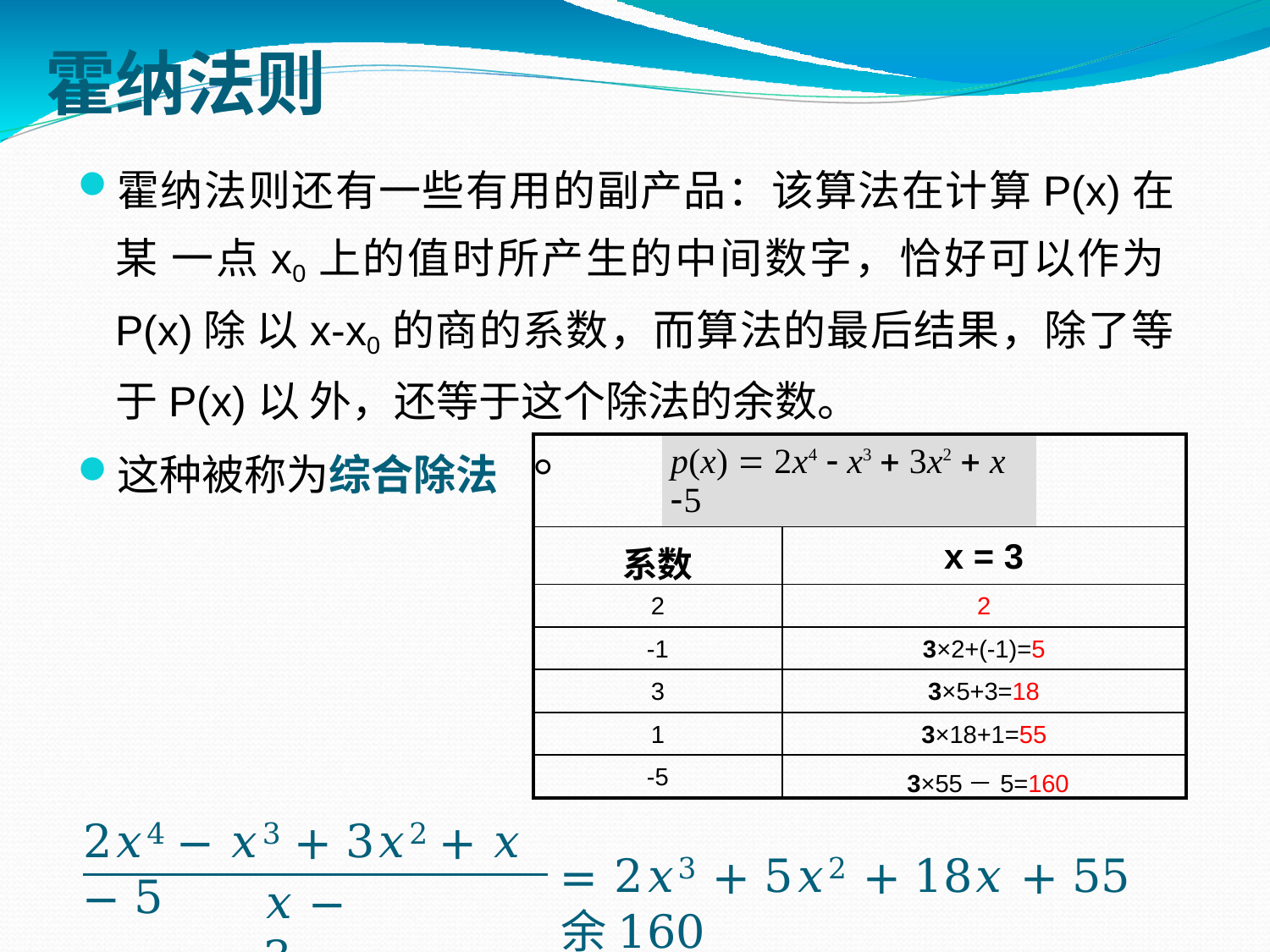

# 霍纳法则
霍纳法则还有一些有用的副产品：该算法在计算P(x)在某 一点x0上的值时所产生的中间数字，恰好可以作为P(x)除 以x-x0的商的系数，而算法的最后结果，除了等于P(x)以 外，还等于这个除法的余数。
这种被称为综合除法
| 。 | p(x) = 2x4 − x3 + 3x2 + x −5 |  |  |
| --- | --- | --- | --- |
| 系数 |  | x = 3 |  |
| 2 |  | 2 |  |
| -1 |  | 3×2+(-1)=5 |  |
| 3 |  | 3×5+3=18 |  |
| 1 |  | 3×18+1=55 |  |
| -5 |  | 3×55－5=160 |  |
2𝑥4 − 𝑥3 + 3𝑥2 + 𝑥 − 5
= 2𝑥3 + 5𝑥2 + 18𝑥 + 55余160
𝑥 − 3